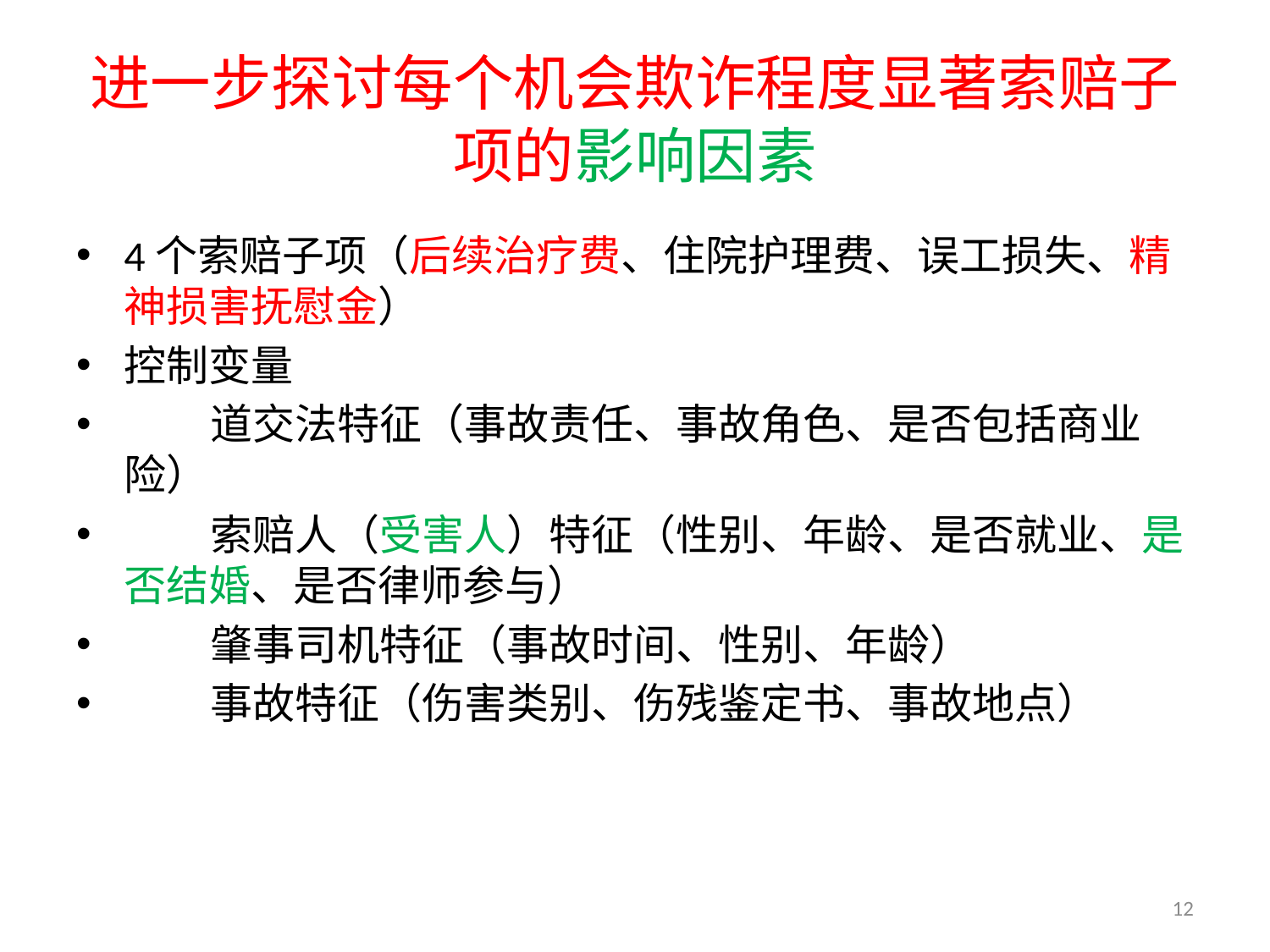

# 进一步探讨每个机会欺诈程度显著索赔子项的影响因素
4个索赔子项（后续治疗费、住院护理费、误工损失、精神损害抚慰金）
控制变量
        道交法特征（事故责任、事故角色、是否包括商业险）
        索赔人（受害人）特征（性别、年龄、是否就业、是否结婚、是否律师参与）
        肇事司机特征（事故时间、性别、年龄）
        事故特征（伤害类别、伤残鉴定书、事故地点）

12